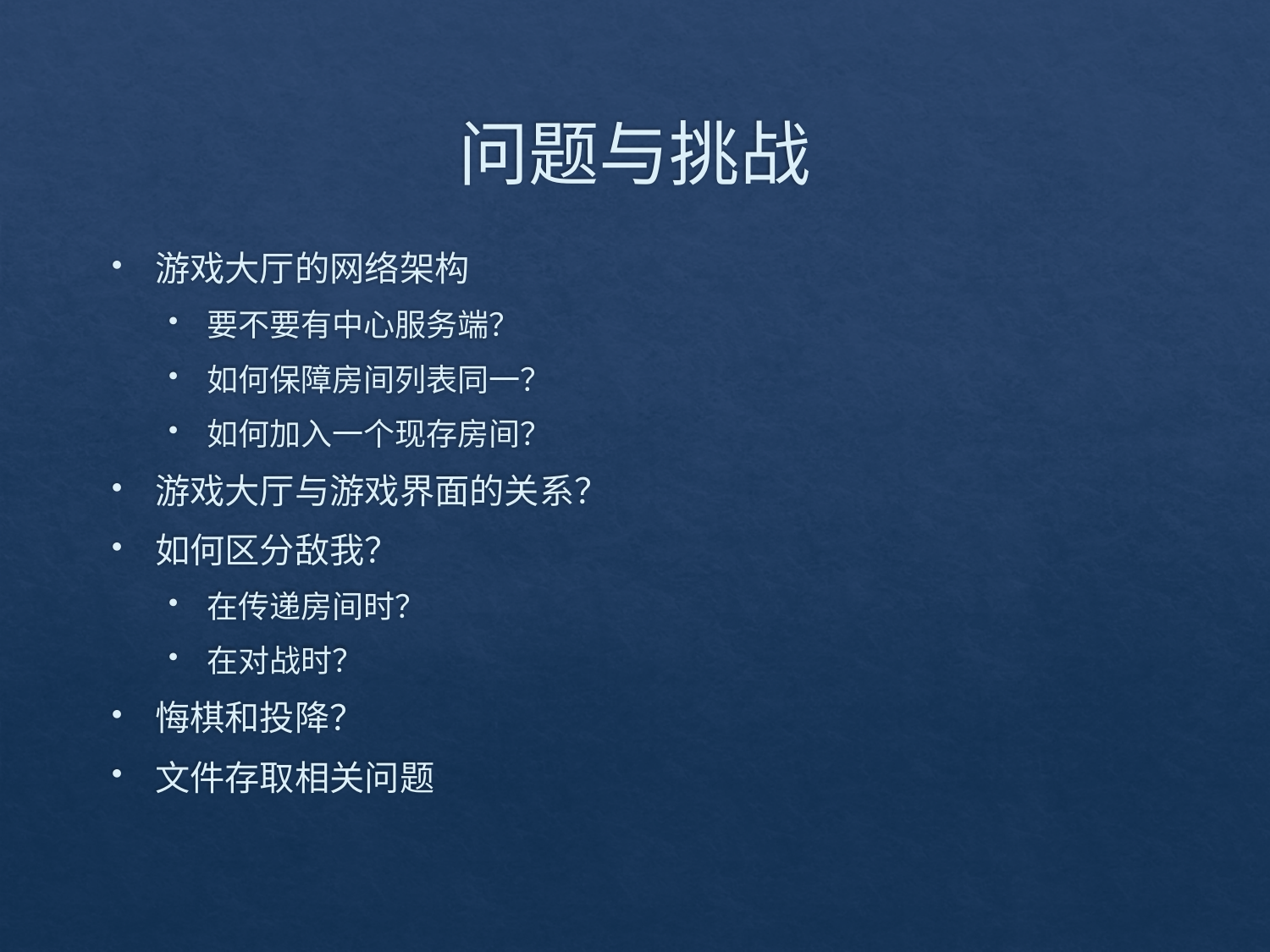

# 问题与挑战
游戏大厅的网络架构
要不要有中心服务端？
如何保障房间列表同一？
如何加入一个现存房间？
游戏大厅与游戏界面的关系？
如何区分敌我？
在传递房间时？
在对战时？
悔棋和投降？
文件存取相关问题